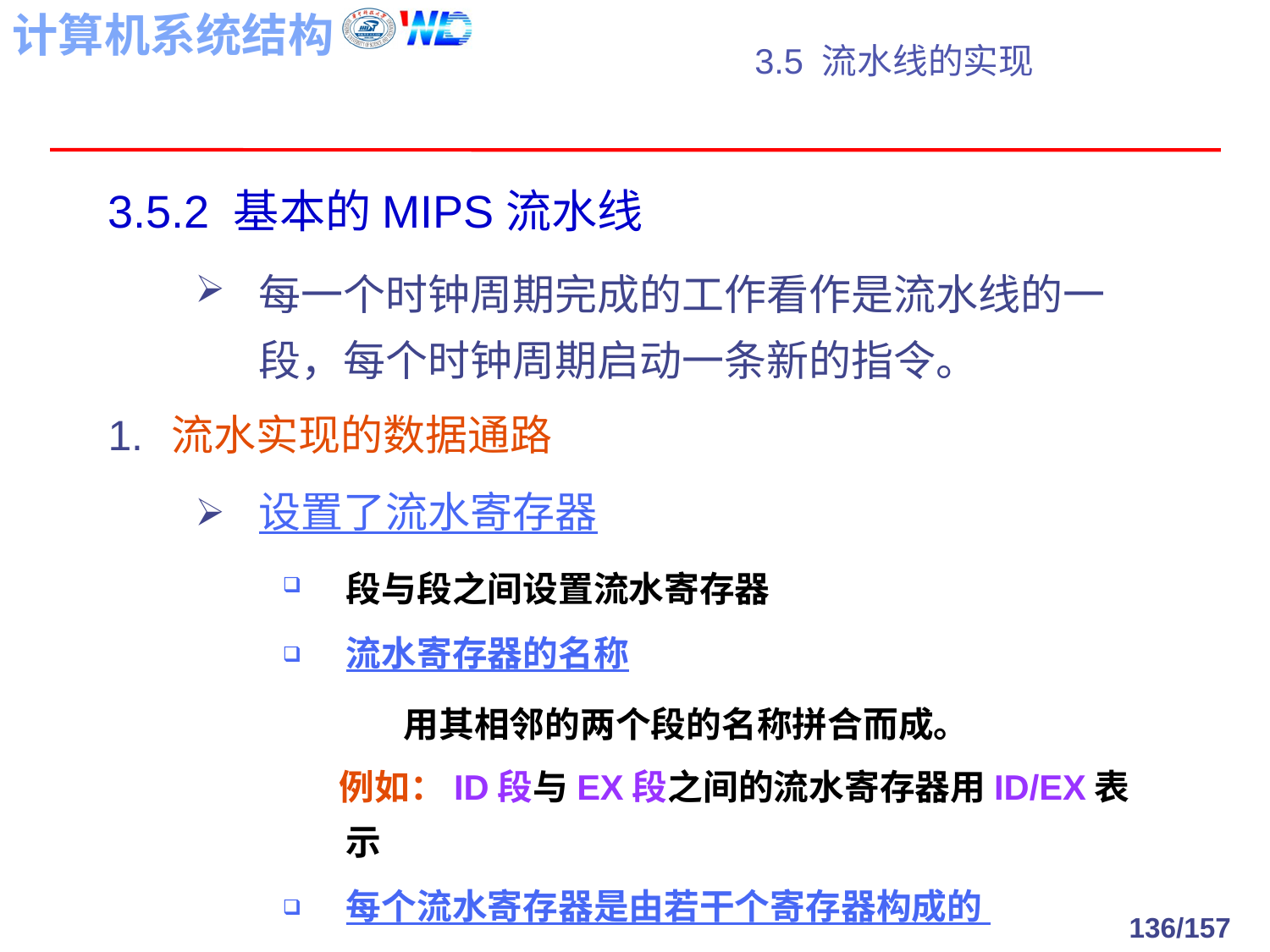

# 3.5 流水线的实现
3.5.2 基本的MIPS流水线
每一个时钟周期完成的工作看作是流水线的一段，每个时钟周期启动一条新的指令。
流水实现的数据通路
设置了流水寄存器
段与段之间设置流水寄存器
流水寄存器的名称
              用其相邻的两个段的名称拼合而成。
      例如：ID段与EX段之间的流水寄存器用ID/EX表示
每个流水寄存器是由若干个寄存器构成的